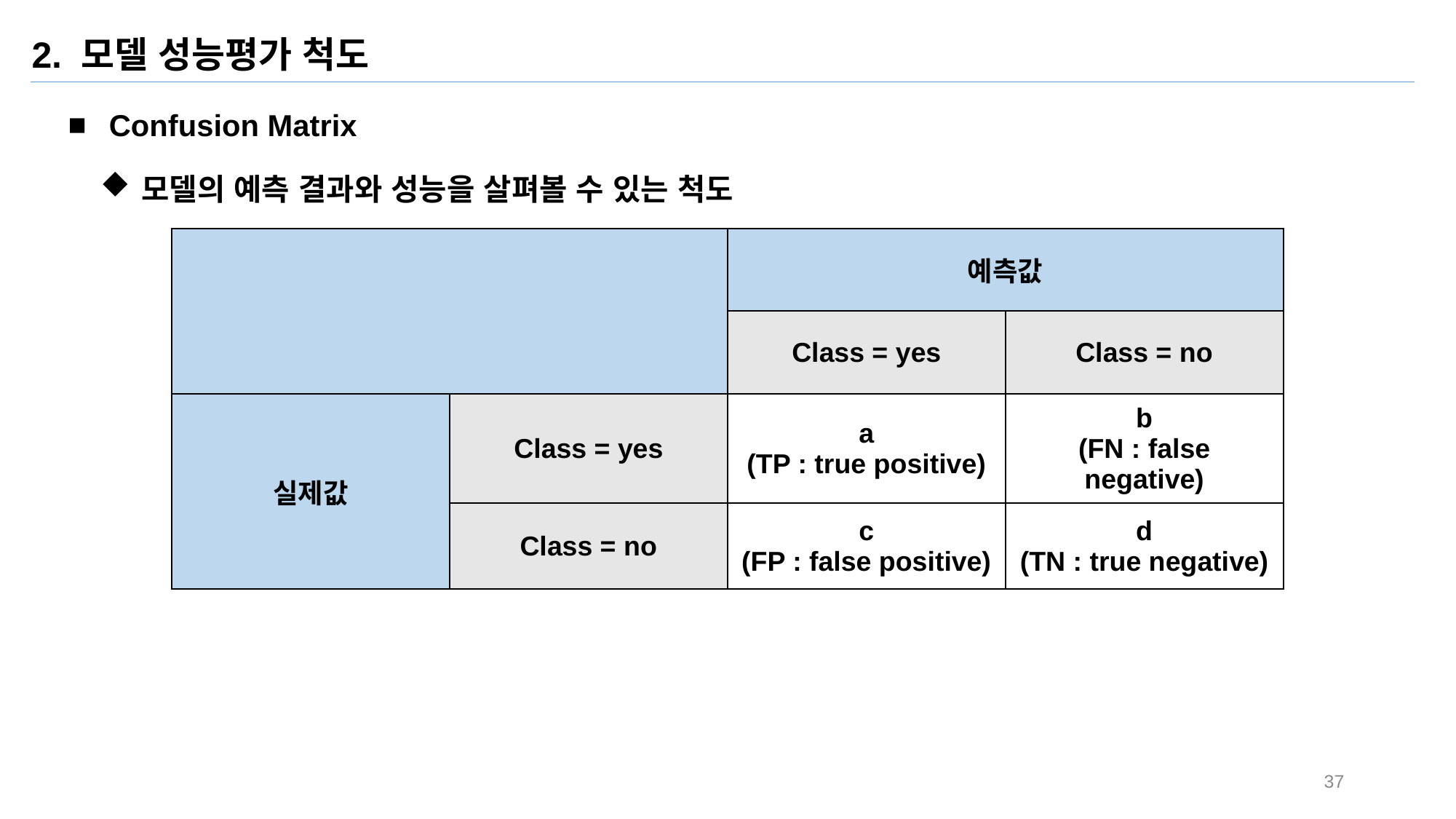

2. 모델 성능평가 척도
Confusion Matrix
모델의 예측 결과와 성능을 살펴볼 수 있는 척도
|  |  | 예측값 |  |
| --- | --- | --- | --- |
|  |  | Class = yes | Class = no |
| 실제값 | Class = yes | a (TP : true positive) | b (FN : false negative) |
|  | Class = no | c (FP : false positive) | d (TN : true negative) |
37